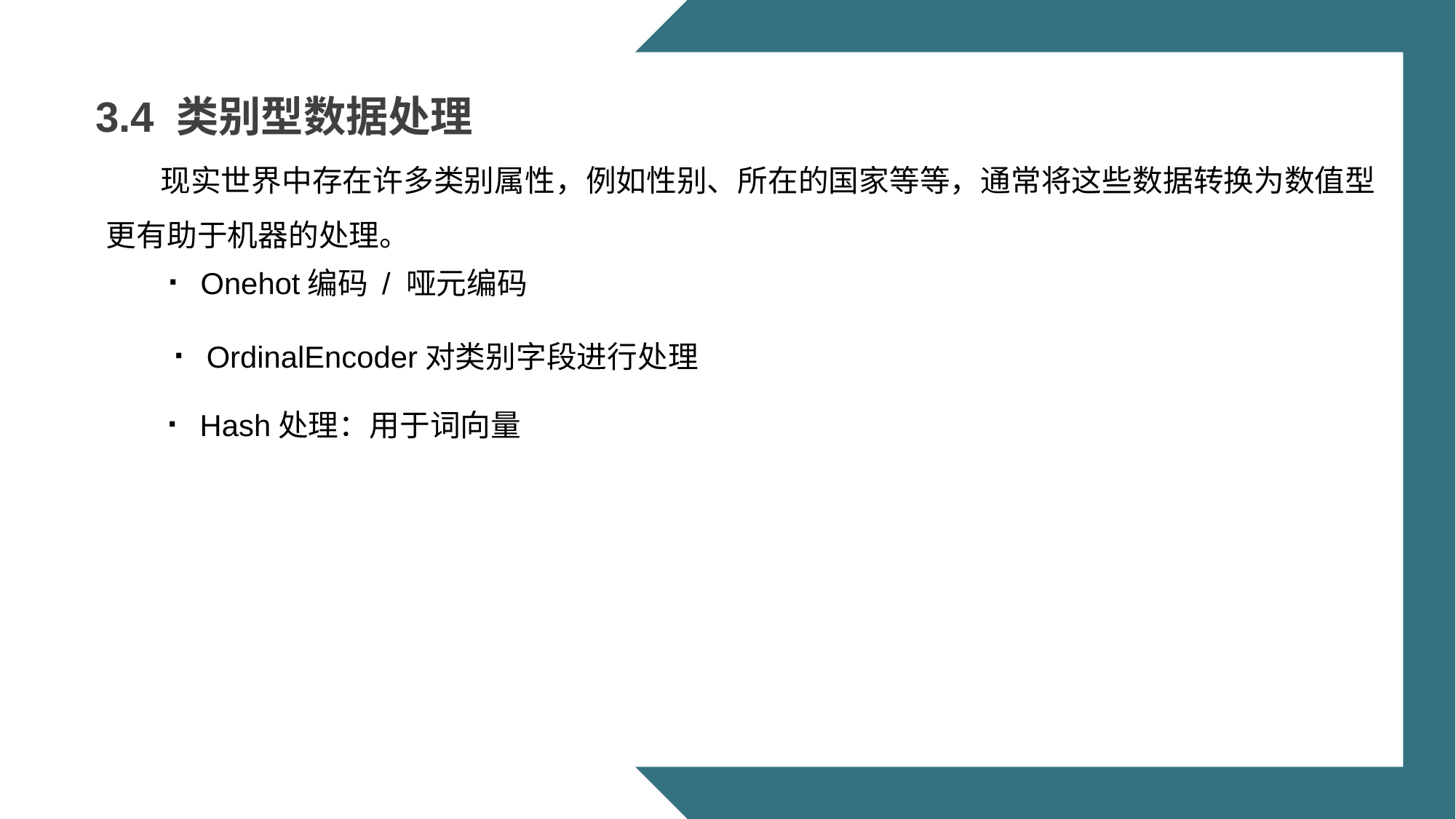

3.4 类别型数据处理
       现实世界中存在许多类别属性，例如性别、所在的国家等等，通常将这些数据转换为数值型更有助于机器的处理。
·  Onehot编码 / 哑元编码
·  OrdinalEncoder对类别字段进行处理
·  Hash处理：用于词向量